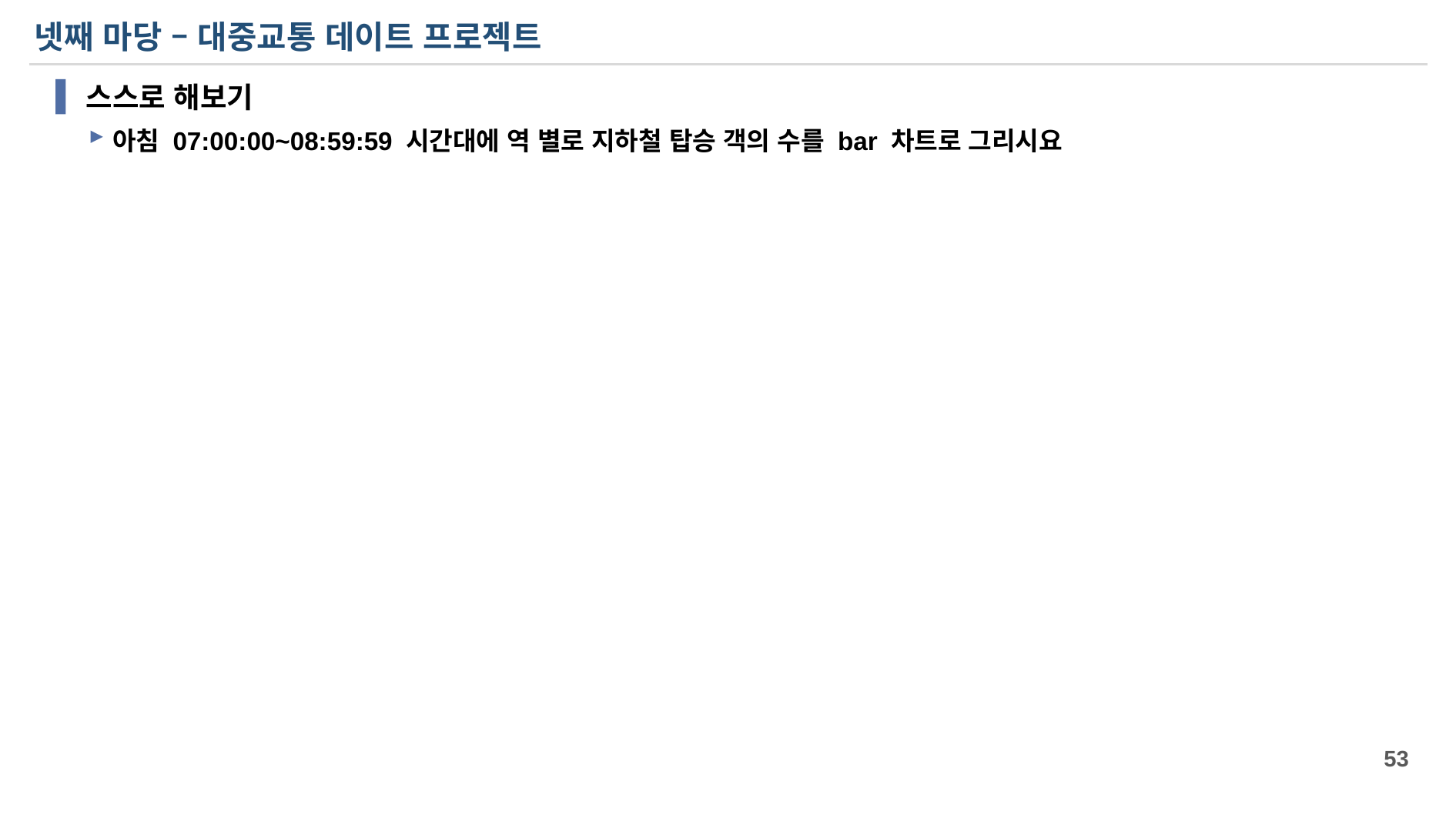

# 넷째 마당 – 대중교통 데이트 프로젝트
스스로 해보기
아침 07:00:00~08:59:59 시간대에 역 별로 지하철 탑승 객의 수를 bar 차트로 그리시요

53